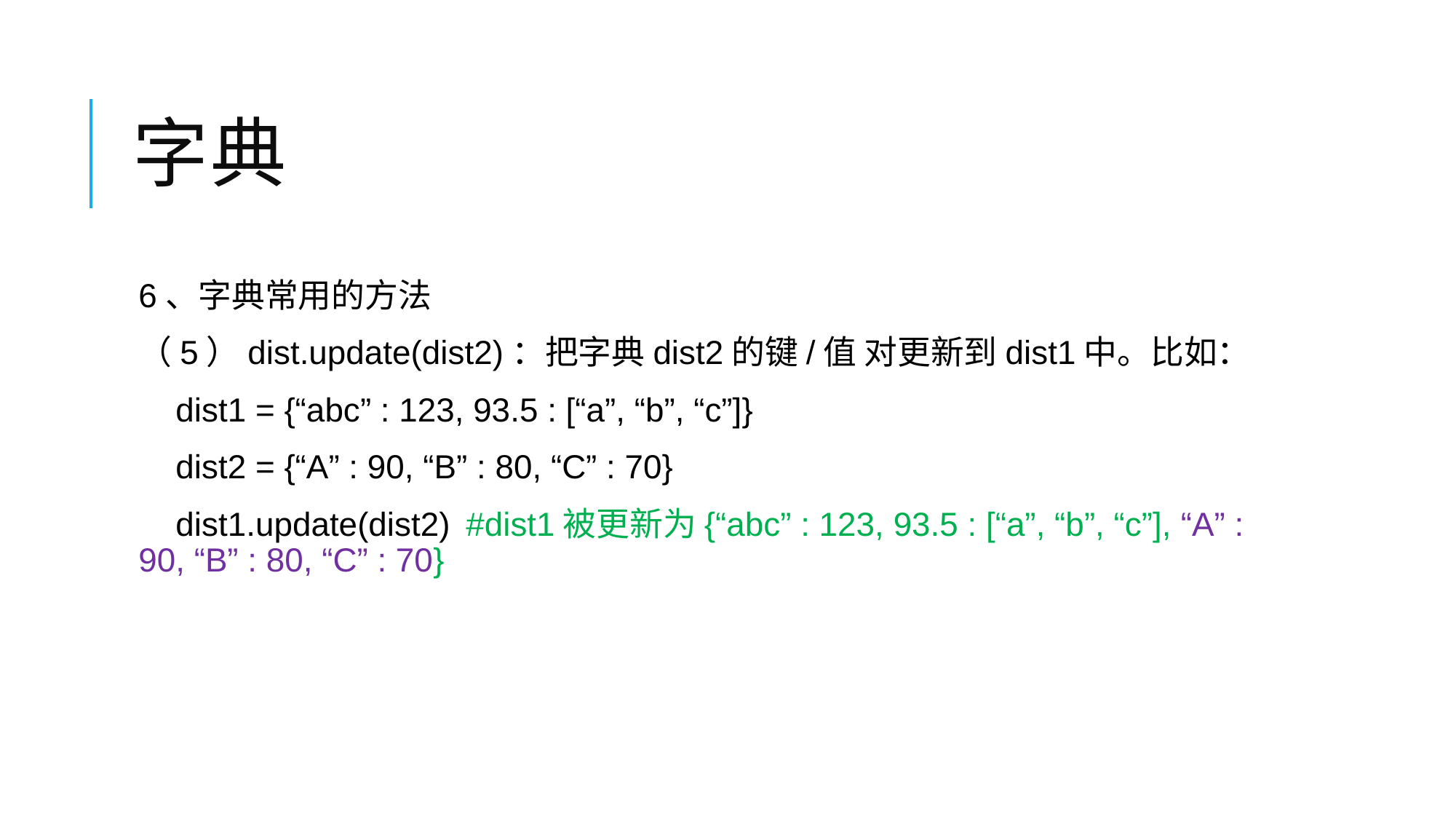

# 字典
6、字典常用的方法
（5）dist.update(dist2)：把字典dist2的键/值 对更新到dist1中。比如：
    dist1 = {“abc” : 123, 93.5 : [“a”, “b”, “c”]}
    dist2 = {“A” : 90, “B” : 80, “C” : 70}
    dist1.update(dist2)	#dist1被更新为{“abc” : 123, 93.5 : [“a”, “b”, “c”], “A” : 90, “B” : 80, “C” : 70}